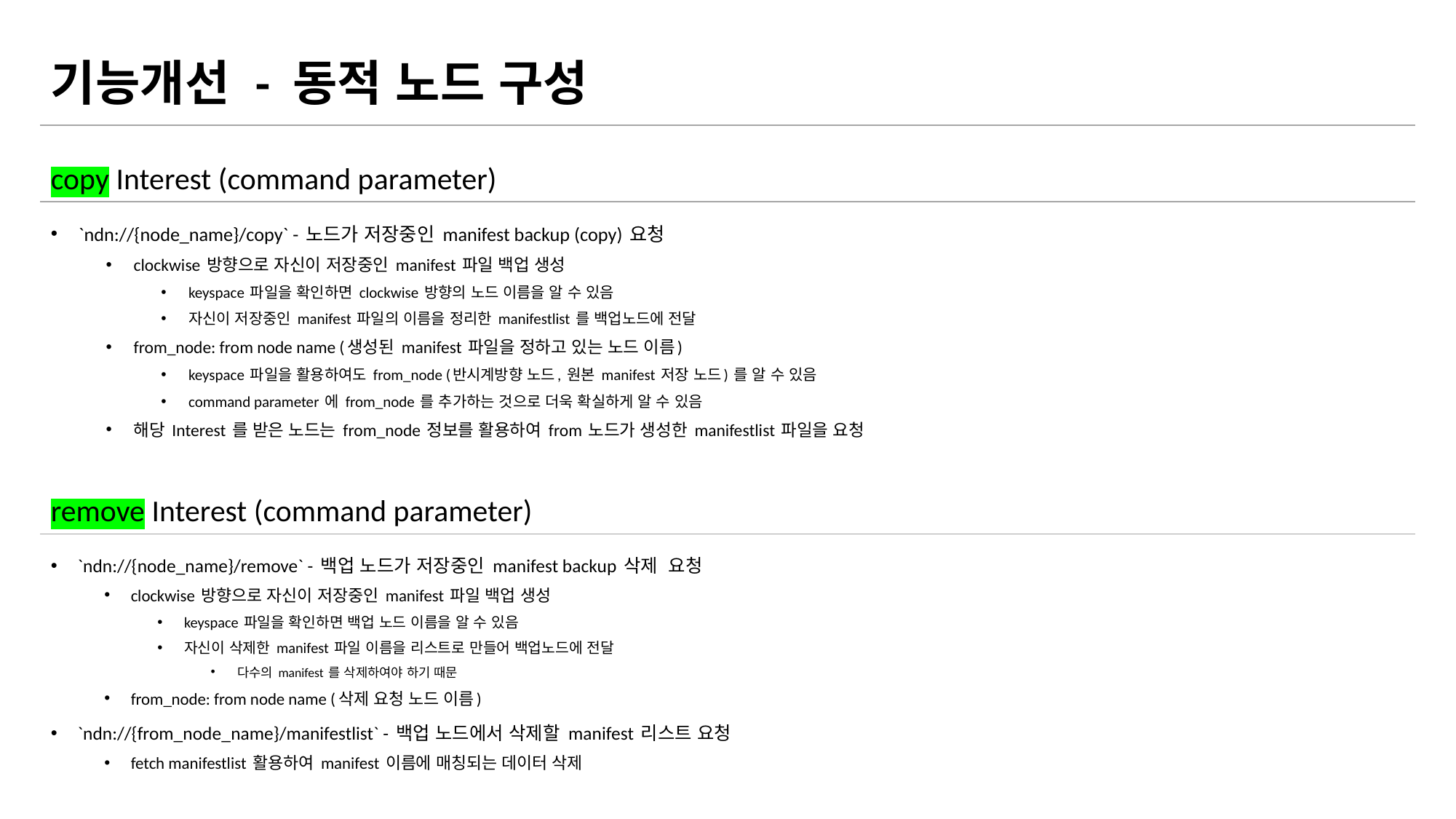

# 기능개선 - 동적 노드 구성
copy Interest (command parameter)
`ndn://{node_name}/copy` - 노드가 저장중인 manifest backup (copy) 요청
clockwise 방향으로 자신이 저장중인 manifest 파일 백업 생성
keyspace 파일을 확인하면 clockwise 방향의 노드 이름을 알 수 있음
자신이 저장중인 manifest 파일의 이름을 정리한 manifestlist 를 백업노드에 전달
from_node: from node name (생성된 manifest 파일을 정하고 있는 노드 이름)
keyspace 파일을 활용하여도 from_node (반시계방향 노드, 원본 manifest 저장 노드) 를 알 수 있음
command parameter 에 from_node 를 추가하는 것으로 더욱 확실하게 알 수 있음
해당 Interest 를 받은 노드는 from_node 정보를 활용하여 from 노드가 생성한 manifestlist 파일을 요청
remove Interest (command parameter)
`ndn://{node_name}/remove` - 백업 노드가 저장중인 manifest backup 삭제  요청
clockwise 방향으로 자신이 저장중인 manifest 파일 백업 생성
keyspace 파일을 확인하면 백업 노드 이름을 알 수 있음
자신이 삭제한 manifest 파일 이름을 리스트로 만들어 백업노드에 전달
다수의 manifest 를 삭제하여야 하기 때문
from_node: from node name (삭제 요청 노드 이름)
`ndn://{from_node_name}/manifestlist` - 백업 노드에서 삭제할 manifest 리스트 요청
fetch manifestlist 활용하여 manifest 이름에 매칭되는 데이터 삭제